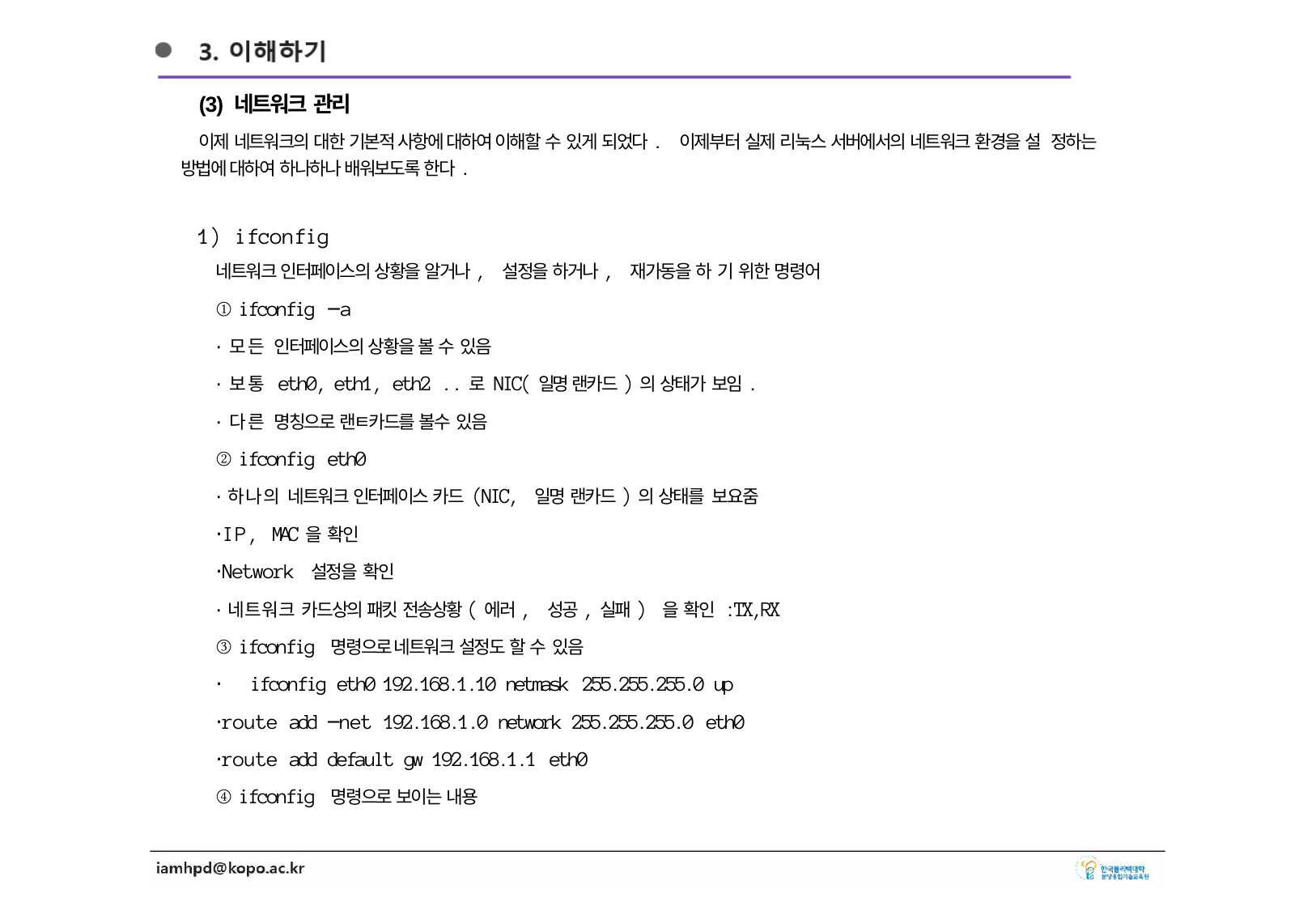

(3) 네트워크 관리
이제 네트워크의 대한 기본적 사항에 대하여 이해할 수 있게 되었다. 이제부터 실제 리눅스 서버에서의 네트워크 환경을 설  정하는 방법에 대하여 하나하나 배워보도록 한다.

1) ifconfig
네트워크 인터페이스의 상황을 알거나, 설정을 하거나, 재가동을 하 기 위한 명령어
① ifconfig –a
∙모든 인터페이스의 상황을 볼 수 있음
∙보통 eth0, eth1, eth2 ..로 NIC(일명 랜카드)의 상태가 보임.
∙다른 명칭으로 랜ㅌ카드를 볼수 있음
② ifconfig eth0
∙하나의 네트워크 인터페이스 카드 (NIC, 일명 랜카드)의 상태를 보요줌
∙IP, MAC을 확인
∙Network 설정을 확인
∙네트워크 카드상의 패킷 전송상황(에러, 성공,실패) 을 확인 :TX,RX
③ ifconfig 명령으로 네트워크 설정도 할 수 있음
∙ ifconfig eth0 192.168.1.10 netmask 255.255.255.0 up
∙route add –net 192.168.1.0 network 255.255.255.0 eth0
∙route add default gw 192.168.1.1 eth0
④ ifconfig 명령으로 보이는 내용